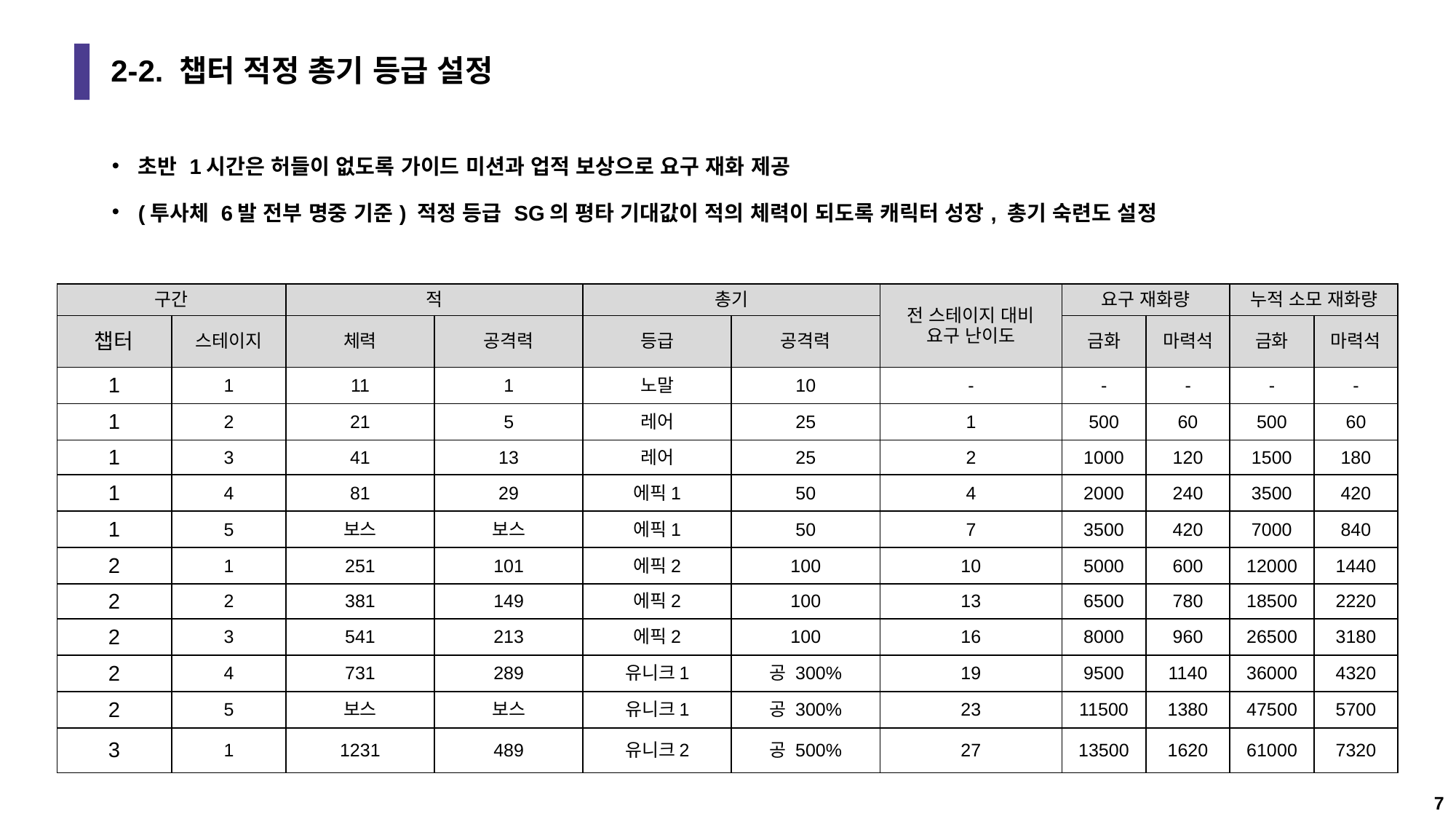

# 2-2. 챕터 적정 총기 등급 설정
초반 1시간은 허들이 없도록 가이드 미션과 업적 보상으로 요구 재화 제공
(투사체 6발 전부 명중 기준) 적정 등급 SG의 평타 기대값이 적의 체력이 되도록 캐릭터 성장, 총기 숙련도 설정
| 구간 |  | 적 |  | 총기 |  | 전 스테이지 대비 요구 난이도 | 요구 재화량 |  | 누적 소모 재화량 |  |
| --- | --- | --- | --- | --- | --- | --- | --- | --- | --- | --- |
| 챕터 | 스테이지 | 체력 | 공격력 | 등급 | 공격력 |  | 금화 | 마력석 | 금화 | 마력석 |
| 1 | 1 | 11 | 1 | 노말 | 10 | - | - | - | - | - |
| 1 | 2 | 21 | 5 | 레어 | 25 | 1 | 500 | 60 | 500 | 60 |
| 1 | 3 | 41 | 13 | 레어 | 25 | 2 | 1000 | 120 | 1500 | 180 |
| 1 | 4 | 81 | 29 | 에픽1 | 50 | 4 | 2000 | 240 | 3500 | 420 |
| 1 | 5 | 보스 | 보스 | 에픽1 | 50 | 7 | 3500 | 420 | 7000 | 840 |
| 2 | 1 | 251 | 101 | 에픽2 | 100 | 10 | 5000 | 600 | 12000 | 1440 |
| 2 | 2 | 381 | 149 | 에픽2 | 100 | 13 | 6500 | 780 | 18500 | 2220 |
| 2 | 3 | 541 | 213 | 에픽2 | 100 | 16 | 8000 | 960 | 26500 | 3180 |
| 2 | 4 | 731 | 289 | 유니크1 | 공 300% | 19 | 9500 | 1140 | 36000 | 4320 |
| 2 | 5 | 보스 | 보스 | 유니크1 | 공 300% | 23 | 11500 | 1380 | 47500 | 5700 |
| 3 | 1 | 1231 | 489 | 유니크2 | 공 500% | 27 | 13500 | 1620 | 61000 | 7320 |